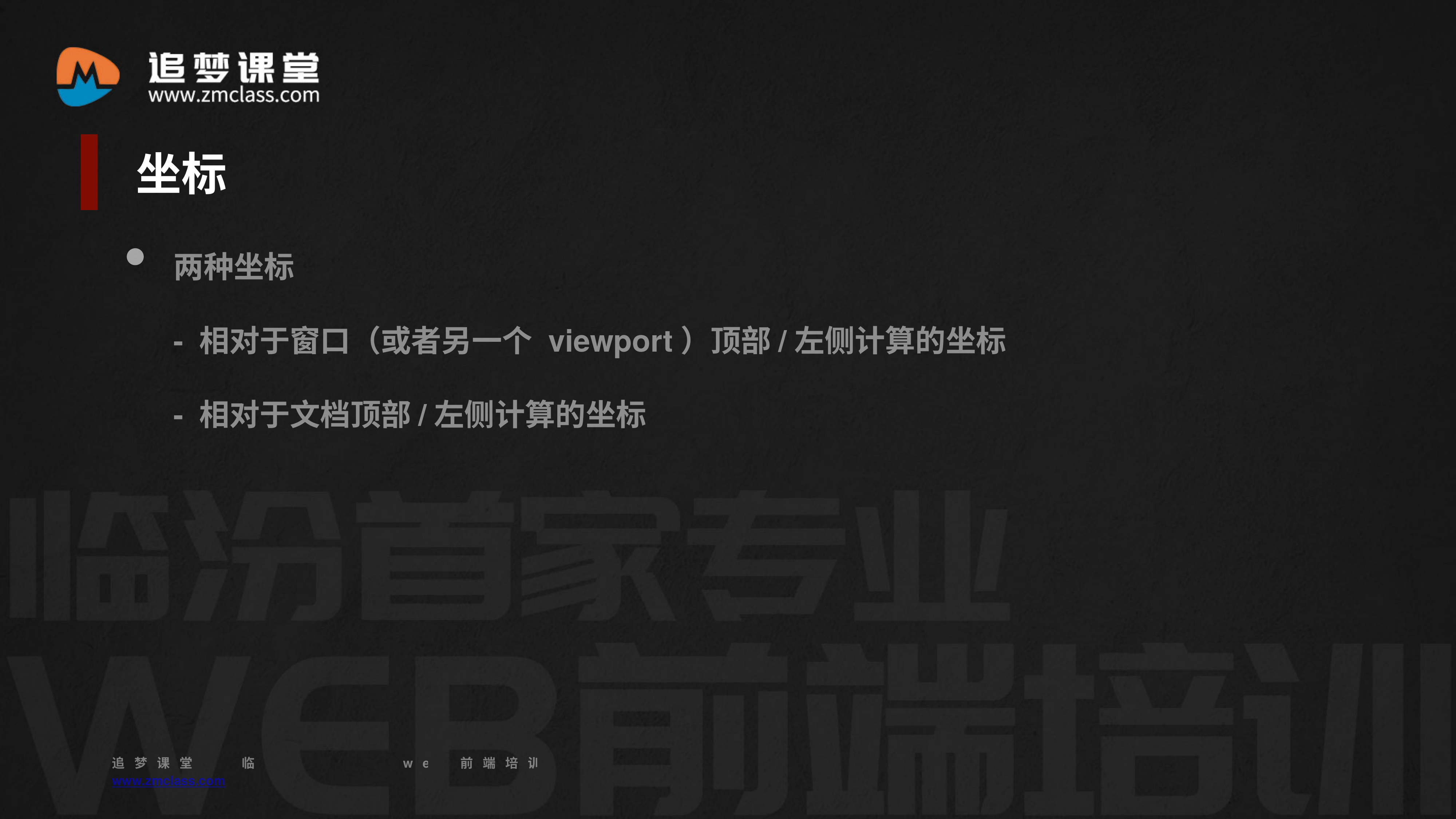

坐标
两种坐标

- 相对于窗口（或者另一个 viewport）顶部/左侧计算的坐标
- 相对于文档顶部/左侧计算的坐标
追梦课堂   临汾首家专业的web前端培训机构                                                          www.zmclass.com
13